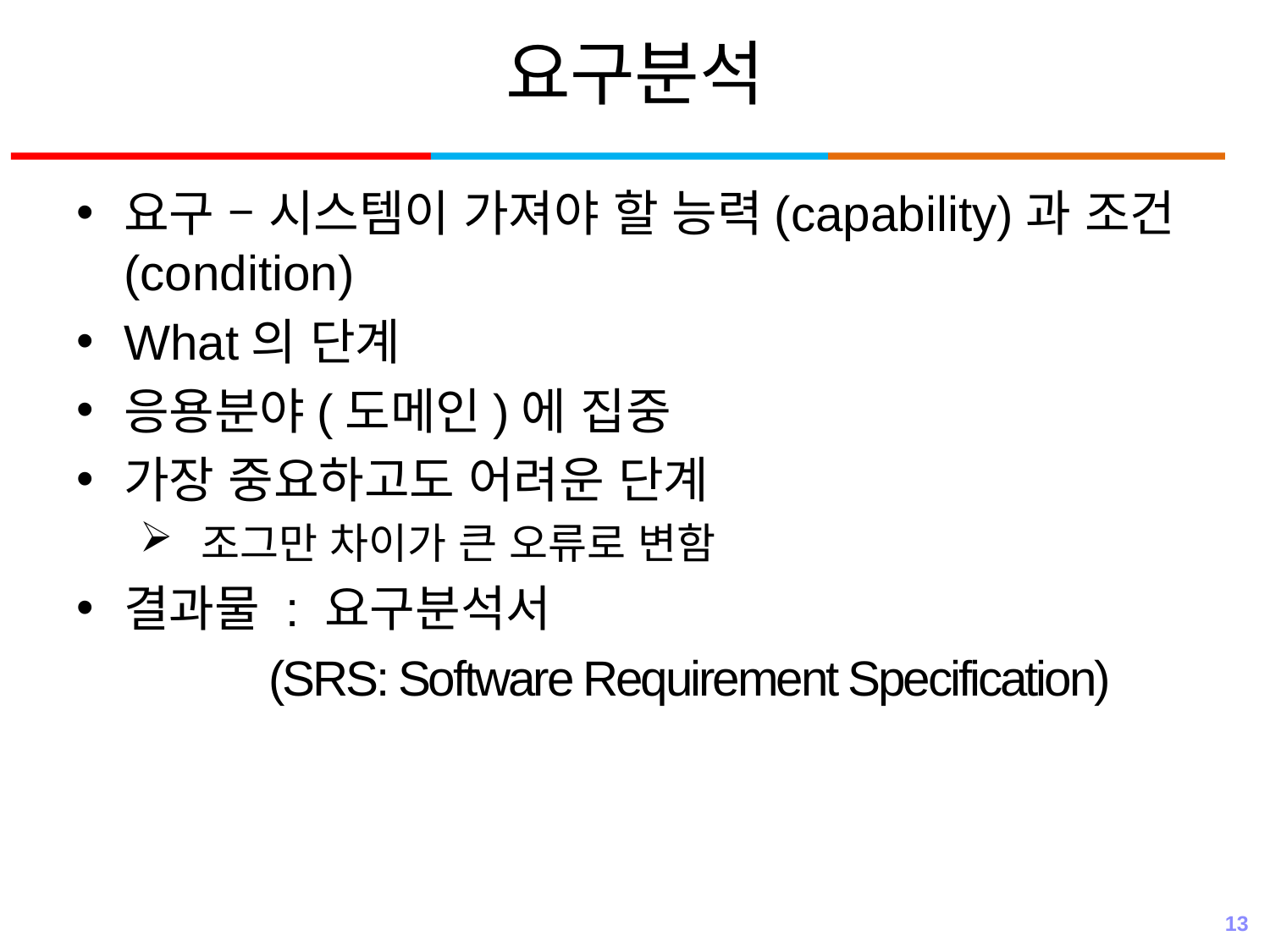

# 요구분석
요구 – 시스템이 가져야 할 능력(capability)과 조건(condition)
What의 단계
응용분야(도메인)에 집중
가장 중요하고도 어려운 단계
 조그만 차이가 큰 오류로 변함
결과물 : 요구분석서
              (SRS: Software Requirement Specification)
13